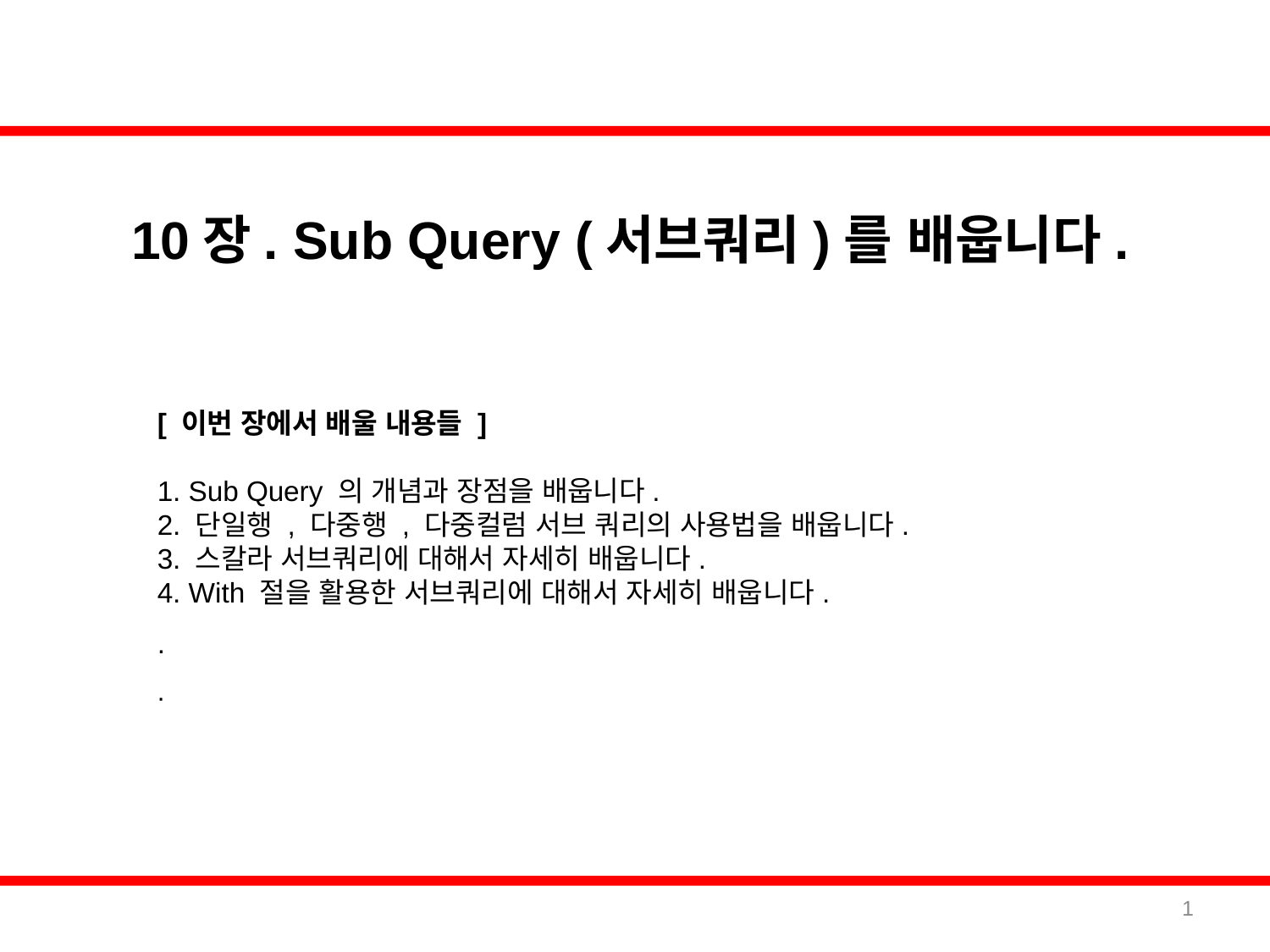

# 10장. Sub Query (서브쿼리)를 배웁니다.

[ 이번 장에서 배울 내용들 ]

1. Sub Query 의 개념과 장점을 배웁니다.
2. 단일행 , 다중행 , 다중컬럼 서브 쿼리의 사용법을 배웁니다.
3. 스칼라 서브쿼리에 대해서 자세히 배웁니다.
4. With 절을 활용한 서브쿼리에 대해서 자세히 배웁니다.
.
.

1